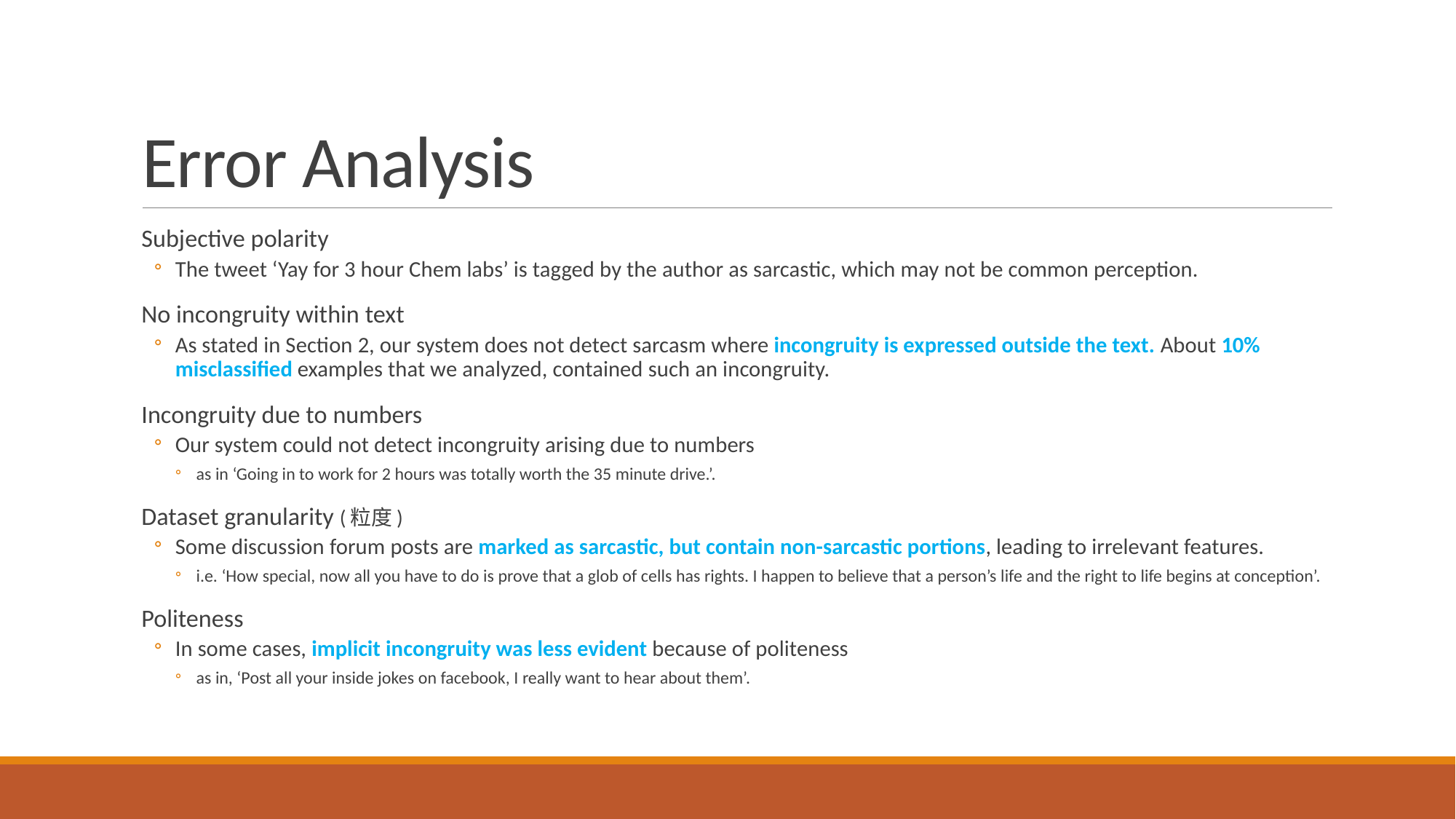

# Error Analysis
Subjective polarity
The tweet ‘Yay for 3 hour Chem labs’ is tagged by the author as sarcastic, which may not be common perception.
No incongruity within text
As stated in Section 2, our system does not detect sarcasm where incongruity is expressed outside the text. About 10% misclassified examples that we analyzed, contained such an incongruity.
Incongruity due to numbers
Our system could not detect incongruity arising due to numbers
as in ‘Going in to work for 2 hours was totally worth the 35 minute drive.’.
Dataset granularity (粒度)
Some discussion forum posts are marked as sarcastic, but contain non-sarcastic portions, leading to irrelevant features.
i.e. ‘How special, now all you have to do is prove that a glob of cells has rights. I happen to believe that a person’s life and the right to life begins at conception’.
Politeness
In some cases, implicit incongruity was less evident because of politeness
as in, ‘Post all your inside jokes on facebook, I really want to hear about them’.